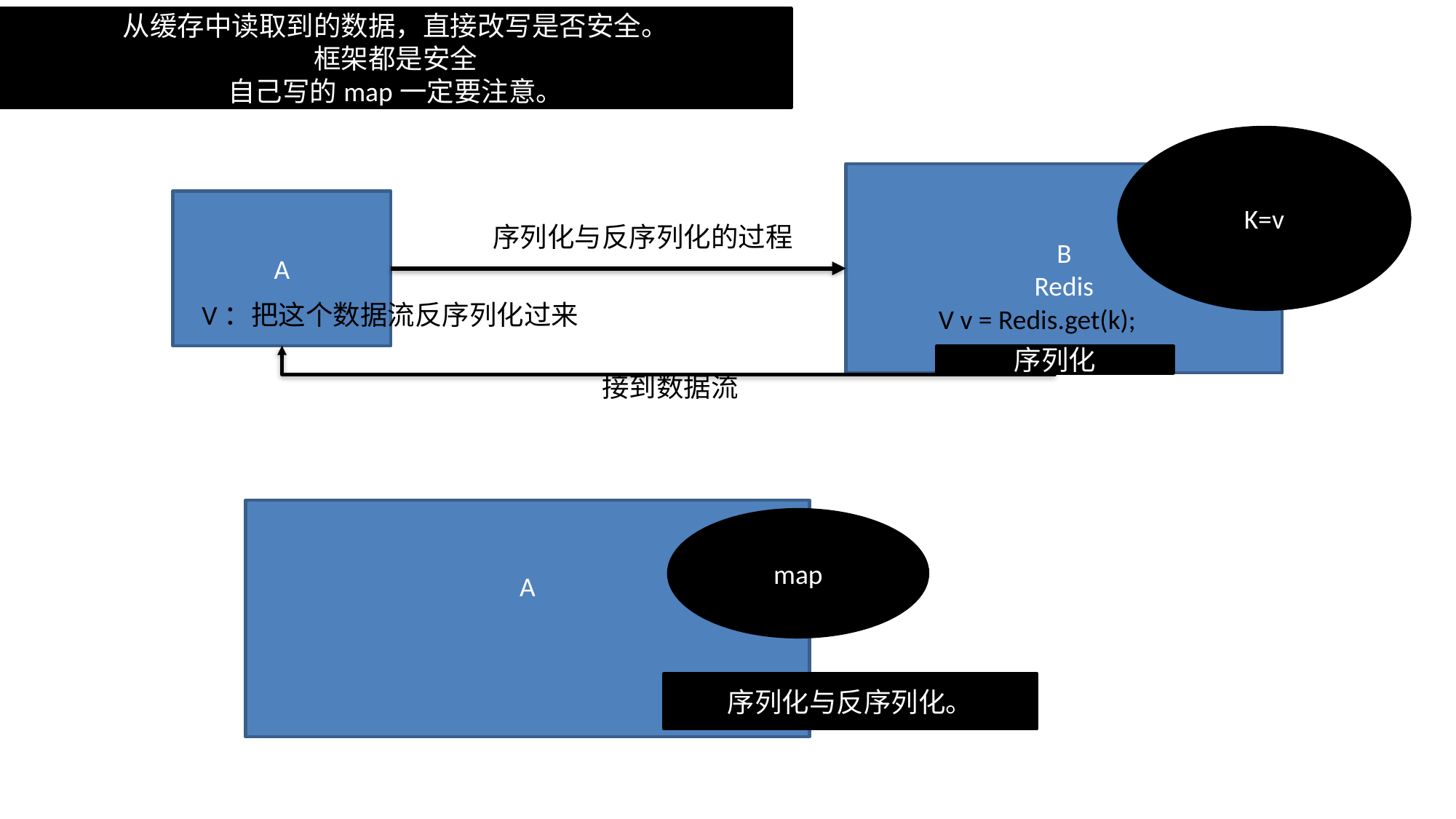

从缓存中读取到的数据，直接改写是否安全。
框架都是安全
自己写的map一定要注意。
K=v
B
Redis
A
序列化与反序列化的过程
V：把这个数据流反序列化过来
V v = Redis.get(k);
序列化
接到数据流
A

map
序列化与反序列化。